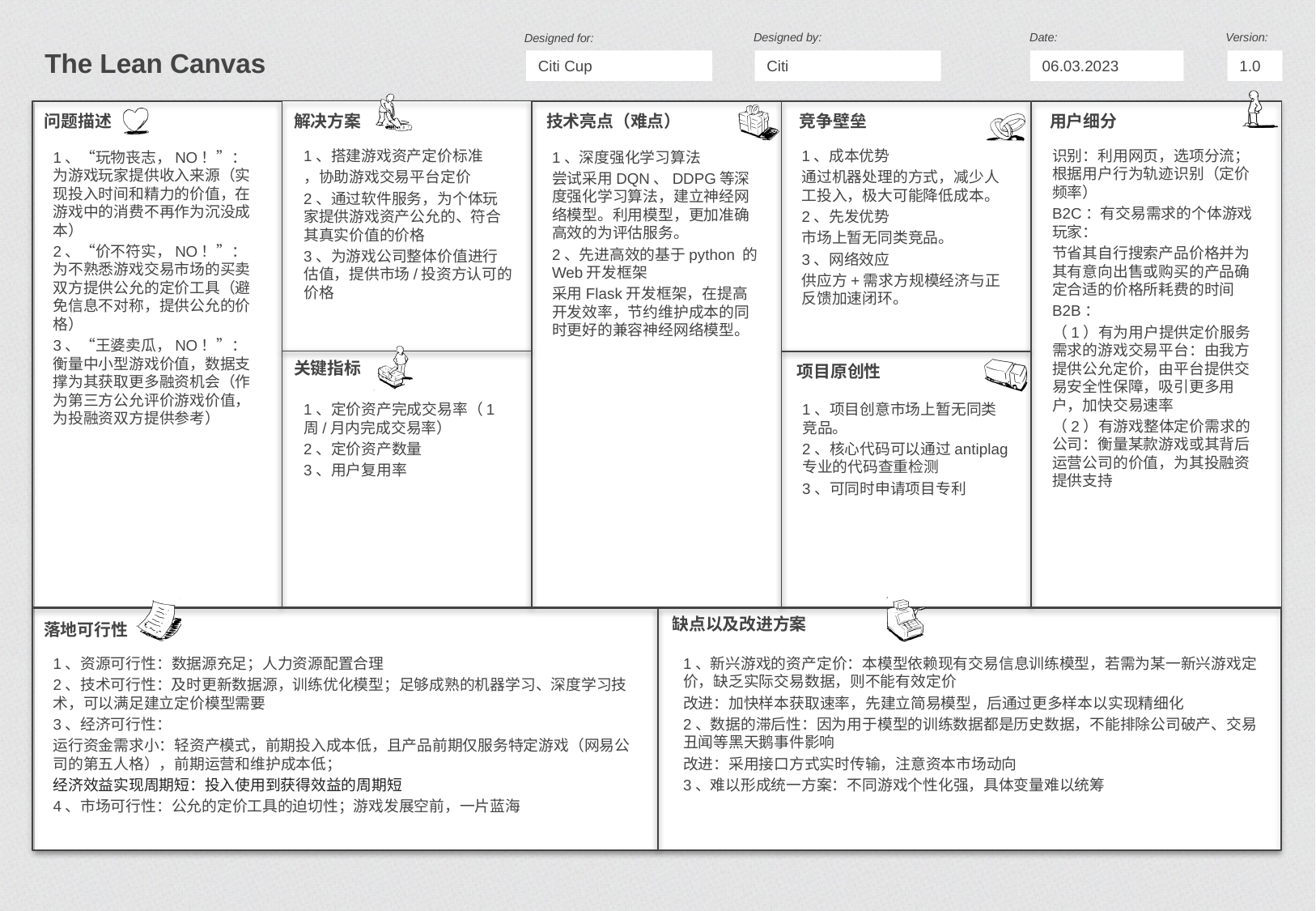

Citi Cup
Citi
06.03.2023
1.0
识别：利用网页，选项分流；根据用户行为轨迹识别（定价频率）
B2C：有交易需求的个体游戏玩家：
节省其自行搜索产品价格并为其有意向出售或购买的产品确定合适的价格所耗费的时间
B2B：
（1）有为用户提供定价服务需求的游戏交易平台：由我方提供公允定价，由平台提供交易安全性保障，吸引更多用户，加快交易速率
（2）有游戏整体定价需求的公司：衡量某款游戏或其背后运营公司的价值，为其投融资提供支持
1、搭建游戏资产定价标准
，协助游戏交易平台定价
2、通过软件服务，为个体玩家提供游戏资产公允的、符合其真实价值的价格
3、为游戏公司整体价值进行估值，提供市场/投资方认可的价格
1、成本优势
通过机器处理的方式，减少人工投入，极大可能降低成本。
2、先发优势
市场上暂无同类竞品。
3、网络效应
供应方+需求方规模经济与正反馈加速闭环。
1、“玩物丧志，NO！”：为游戏玩家提供收入来源（实现投入时间和精力的价值，在游戏中的消费不再作为沉没成本）
2、“价不符实，NO！”：为不熟悉游戏交易市场的买卖双方提供公允的定价工具（避免信息不对称，提供公允的价格）
3、“王婆卖瓜，NO！”：衡量中小型游戏价值，数据支撑为其获取更多融资机会（作为第三方公允评价游戏价值，为投融资双方提供参考）
1、深度强化学习算法
尝试采用DQN、DDPG等深度强化学习算法，建立神经网络模型。利用模型，更加准确高效的为评估服务。
2、先进高效的基于python 的Web开发框架
采用Flask开发框架，在提高开发效率，节约维护成本的同时更好的兼容神经网络模型。
1、定价资产完成交易率（1周/月内完成交易率）
2、定价资产数量
3、用户复用率
1、项目创意市场上暂无同类竞品。
2、核心代码可以通过antiplag专业的代码查重检测
3、可同时申请项目专利
1、资源可行性：数据源充足；人力资源配置合理
2、技术可行性：及时更新数据源，训练优化模型；足够成熟的机器学习、深度学习技术，可以满足建立定价模型需要
3、经济可行性：
运行资金需求小：轻资产模式，前期投入成本低，且产品前期仅服务特定游戏（网易公司的第五人格），前期运营和维护成本低；
经济效益实现周期短：投入使用到获得效益的周期短
4、市场可行性：公允的定价工具的迫切性；游戏发展空前，一片蓝海

1、新兴游戏的资产定价：本模型依赖现有交易信息训练模型，若需为某一新兴游戏定价，缺乏实际交易数据，则不能有效定价
改进：加快样本获取速率，先建立简易模型，后通过更多样本以实现精细化
2、数据的滞后性：因为用于模型的训练数据都是历史数据，不能排除公司破产、交易丑闻等黑天鹅事件影响
改进：采用接口方式实时传输，注意资本市场动向
3、难以形成统一方案：不同游戏个性化强，具体变量难以统筹